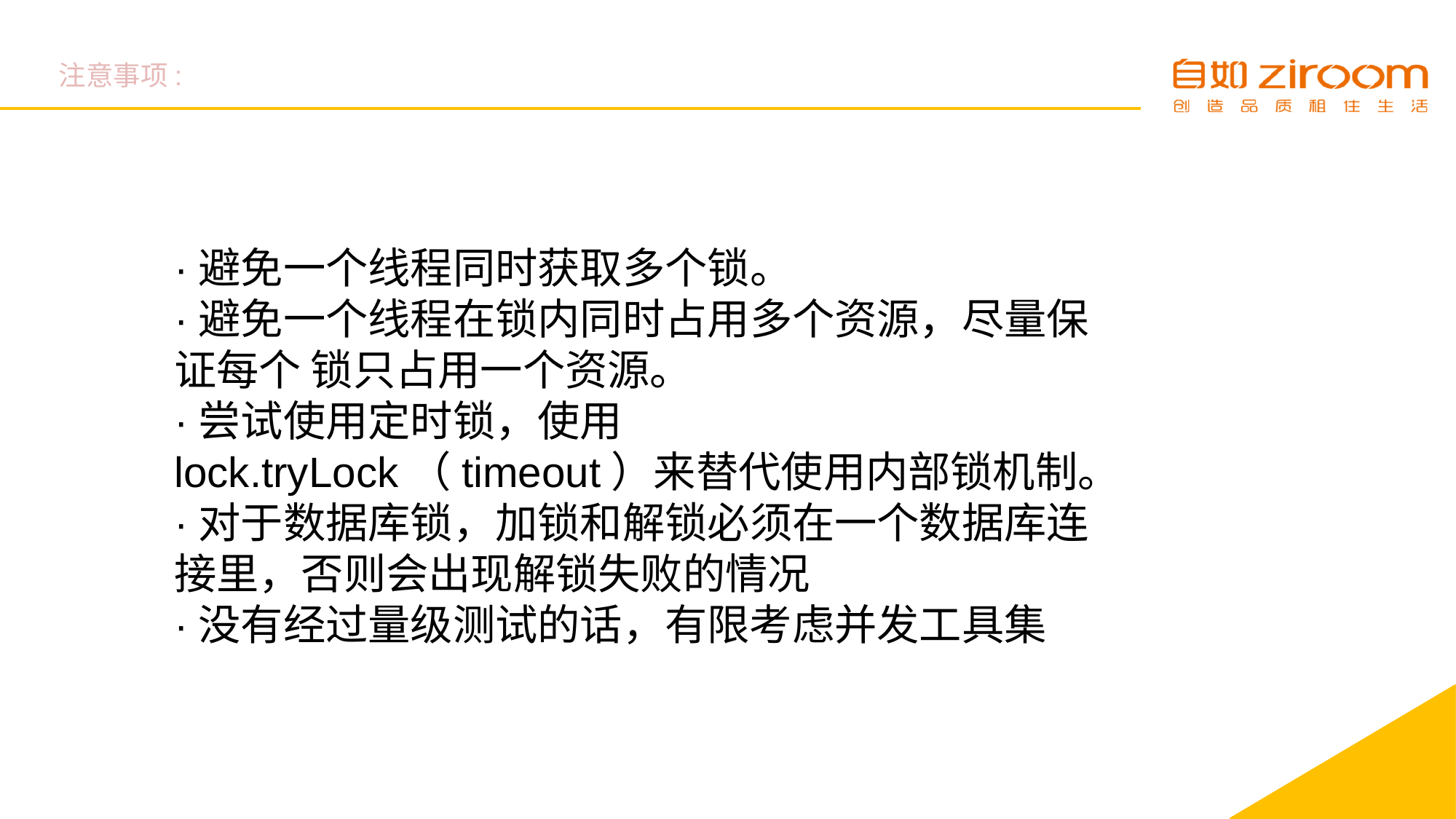

注意事项:

·避免一个线程同时获取多个锁。
·避免一个线程在锁内同时占用多个资源，尽量保证每个 锁只占用一个资源。
·尝试使用定时锁，使用lock.tryLock（timeout）来替代使用内部锁机制。
·对于数据库锁，加锁和解锁必须在一个数据库连接里，否则会出现解锁失败的情况
·没有经过量级测试的话，有限考虑并发工具集